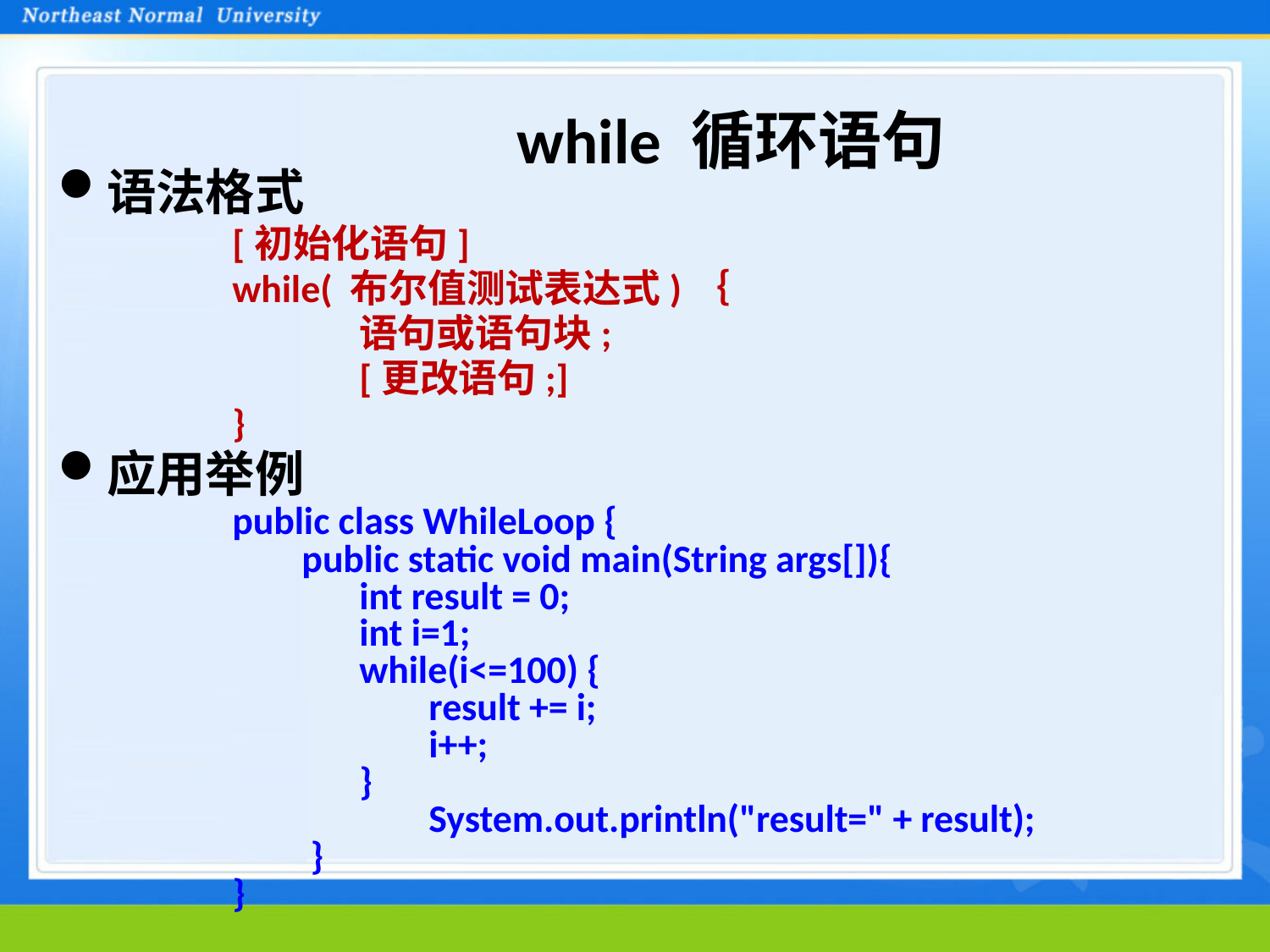

# while 循环语句
语法格式
 		[初始化语句]
		while( 布尔值测试表达式)｛
	        		语句或语句块;
			[更改语句;]
		}
应用举例
		public class WhileLoop {
		        public static void main(String args[]){
        		int result = 0;
			int i=1;
			while(i<=100) {
			        result += i;
            	       	        i++;
			}
			        System.out.println("result=" + result);
		         }
		}